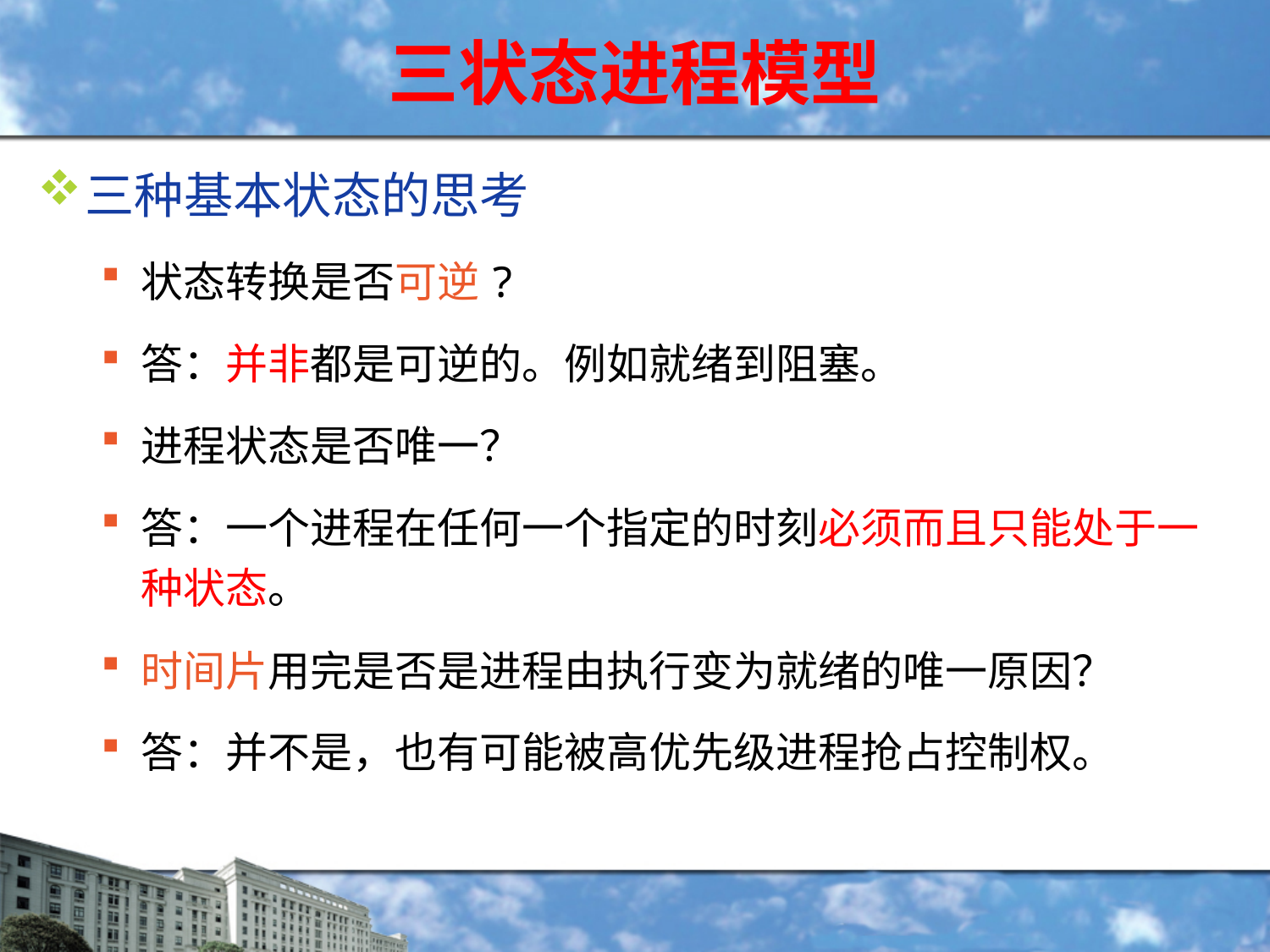

# 三状态进程模型
三种基本状态的思考
状态转换是否可逆?
答：并非都是可逆的。例如就绪到阻塞。
进程状态是否唯一？
答：一个进程在任何一个指定的时刻必须而且只能处于一种状态。
时间片用完是否是进程由执行变为就绪的唯一原因？
答：并不是，也有可能被高优先级进程抢占控制权。